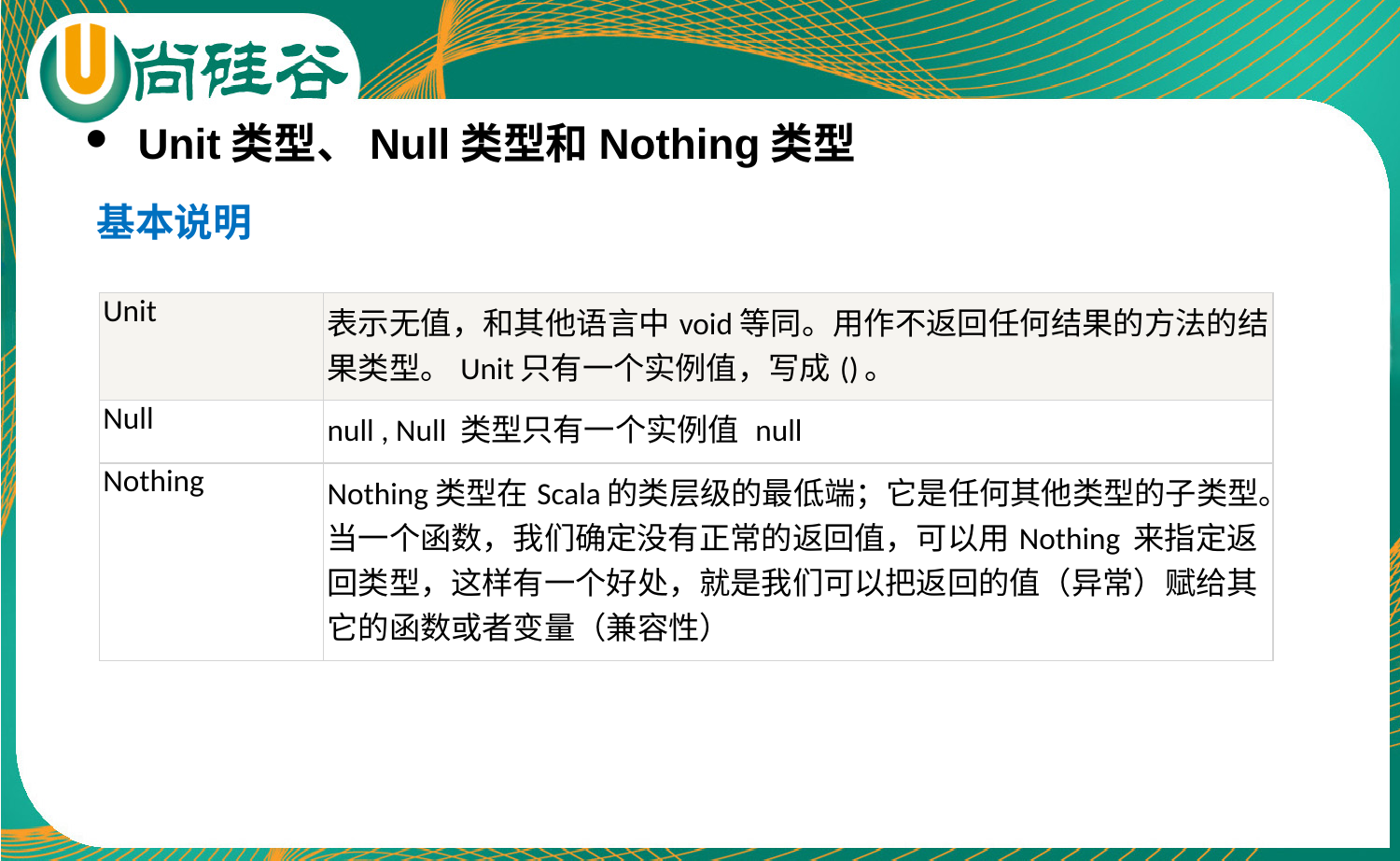

Unit类型、Null类型和Nothing类型
基本说明

| Unit | 表示无值，和其他语言中void等同。用作不返回任何结果的方法的结果类型。Unit只有一个实例值，写成()。 |
| --- | --- |
| Null | null , Null 类型只有一个实例值 null |
| Nothing | Nothing类型在Scala的类层级的最低端；它是任何其他类型的子类型。 当一个函数，我们确定没有正常的返回值，可以用Nothing 来指定返回类型，这样有一个好处，就是我们可以把返回的值（异常）赋给其它的函数或者变量（兼容性） |